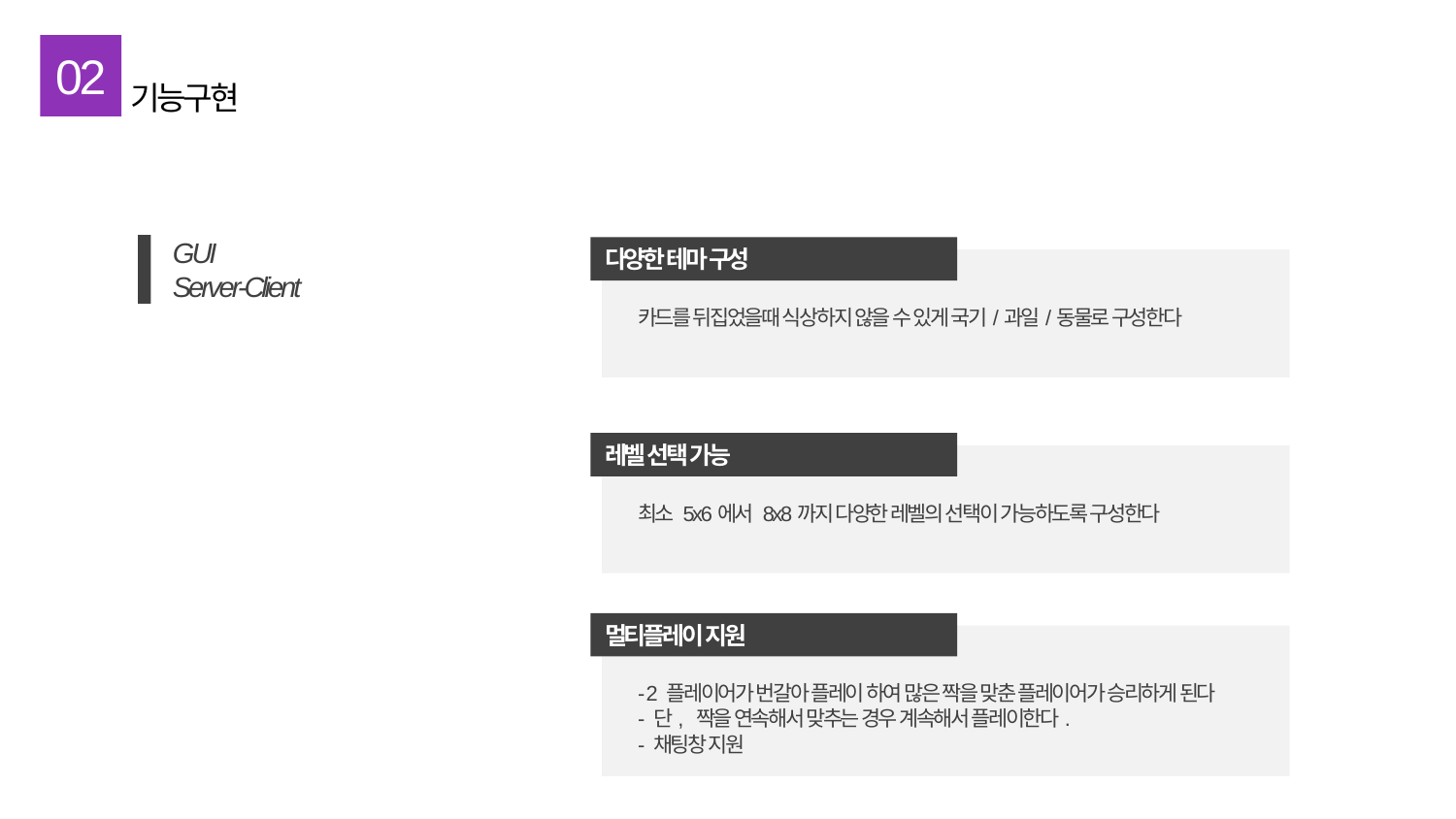

02
기능구현
GUI
Server-Client

다양한 테마 구성

카드를 뒤집었을때 식상하지 않을 수 있게 국기/과일/동물로 구성한다
레벨 선택 가능

최소 5x6에서 8x8까지 다양한 레벨의 선택이 가능하도록 구성한다
멀티플레이 지원

- 2 플레이어가 번갈아 플레이 하여 많은 짝을 맞춘 플레이어가 승리하게 된다
- 단,  짝을 연속해서 맞추는 경우 계속해서 플레이한다.
- 채팅창 지원